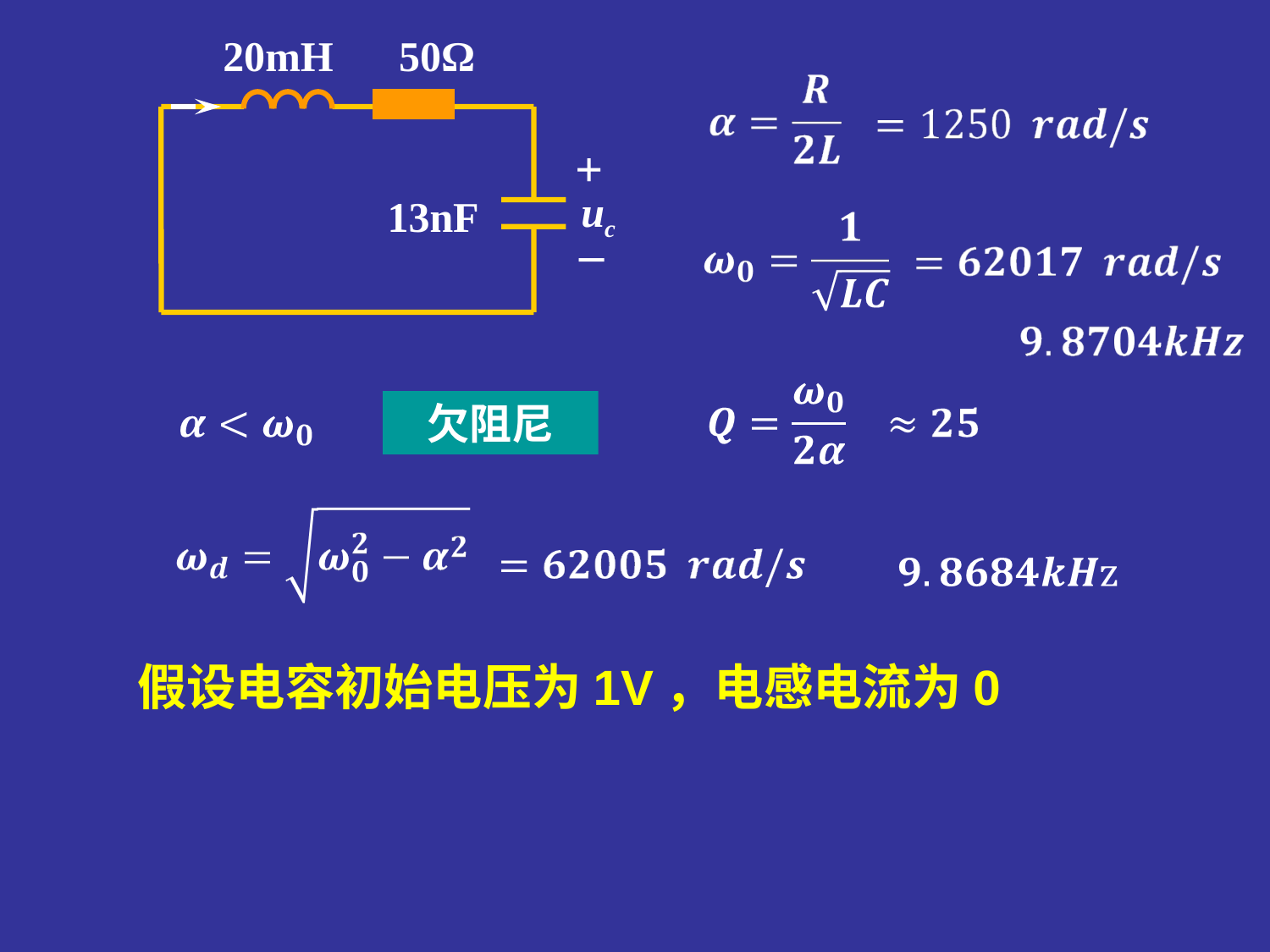

20mH
50Ω

+
uc
13nF

_

欠阻尼

假设电容初始电压为1V，电感电流为0